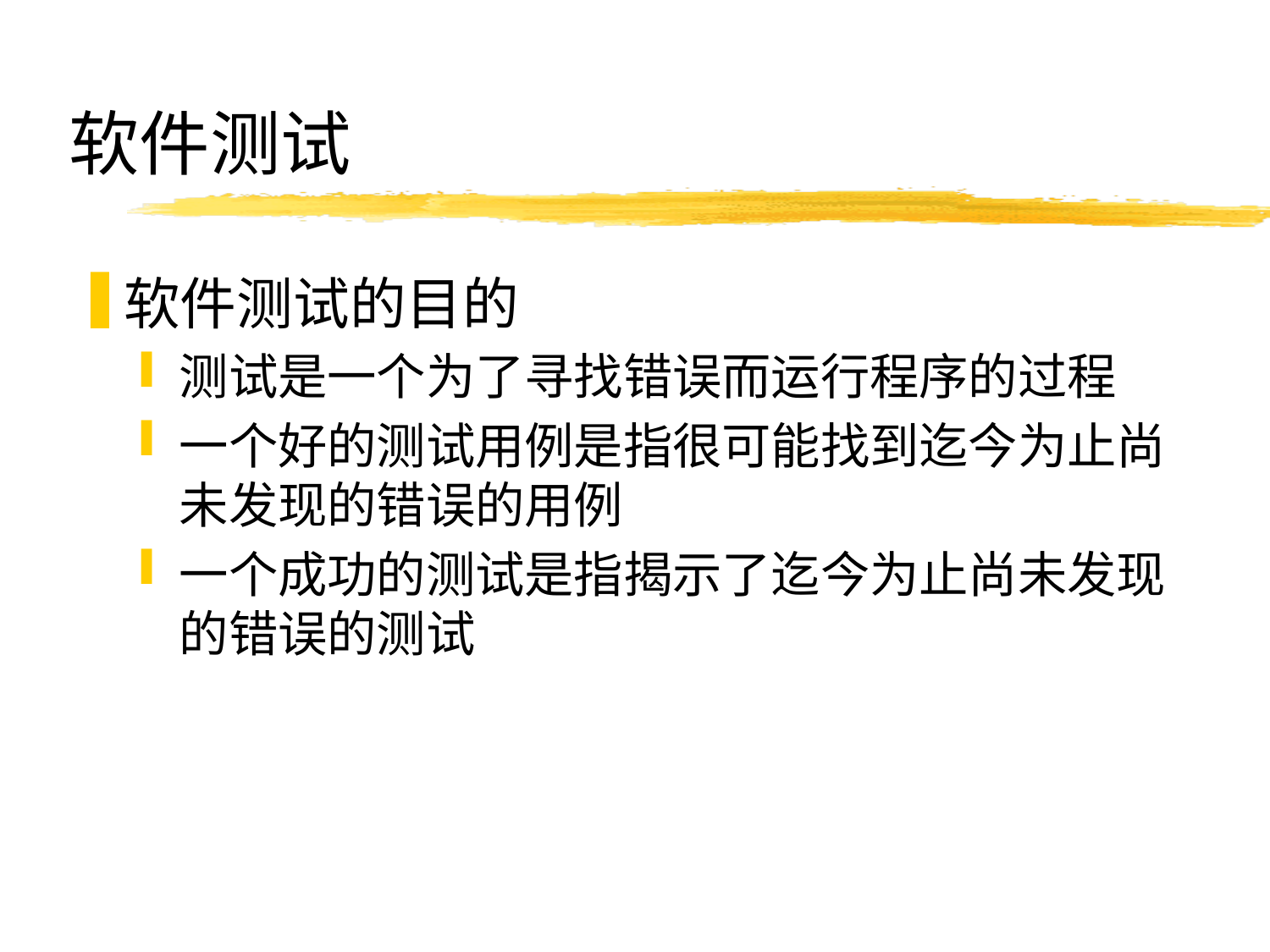

# 软件测试
软件测试的目的
测试是一个为了寻找错误而运行程序的过程
一个好的测试用例是指很可能找到迄今为止尚未发现的错误的用例
一个成功的测试是指揭示了迄今为止尚未发现的错误的测试